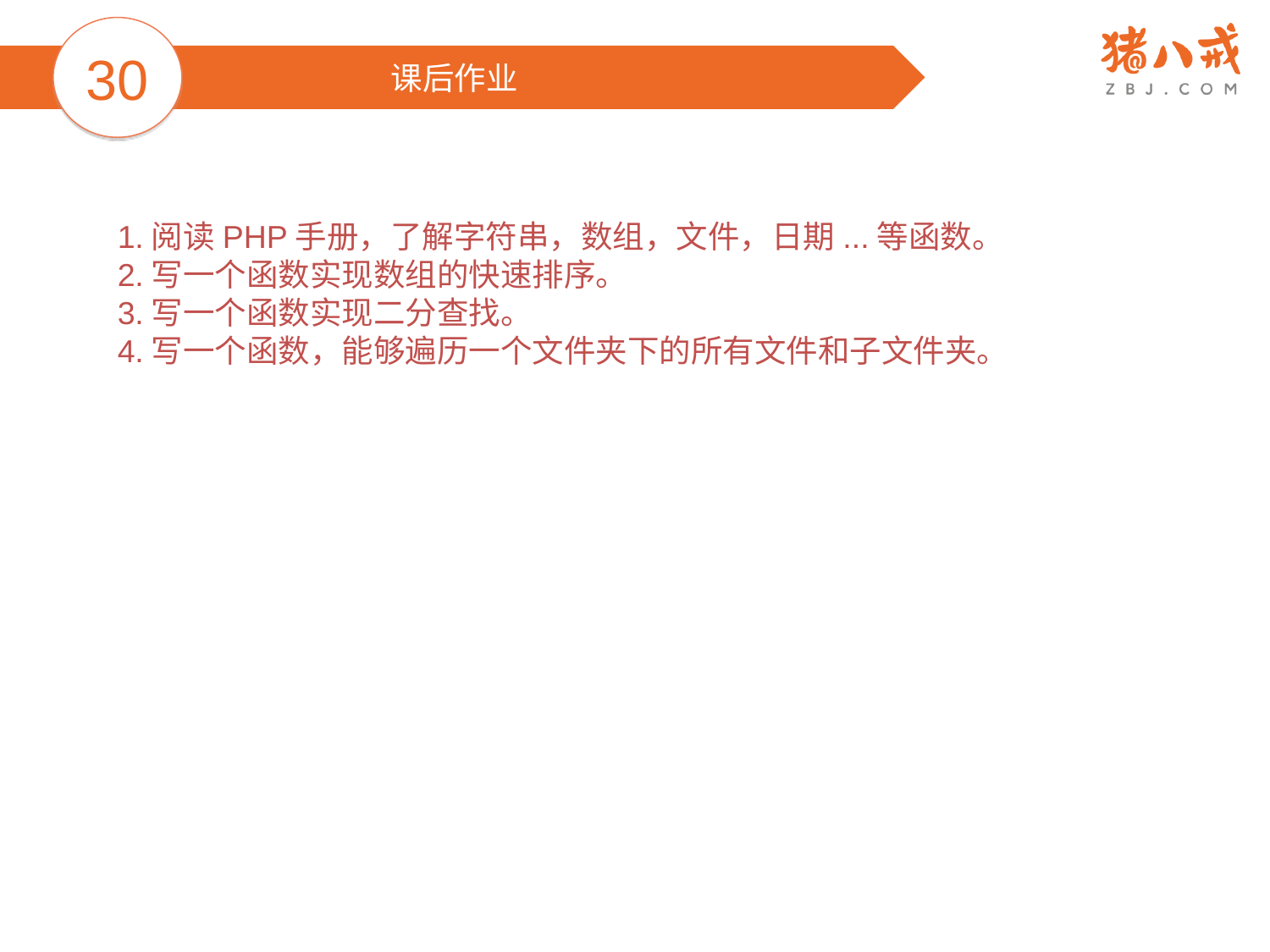

30
课后作业

1.阅读PHP手册，了解字符串，数组，文件，日期...等函数。
2.写一个函数实现数组的快速排序。
3.写一个函数实现二分查找。
4.写一个函数，能够遍历一个文件夹下的所有文件和子文件夹。